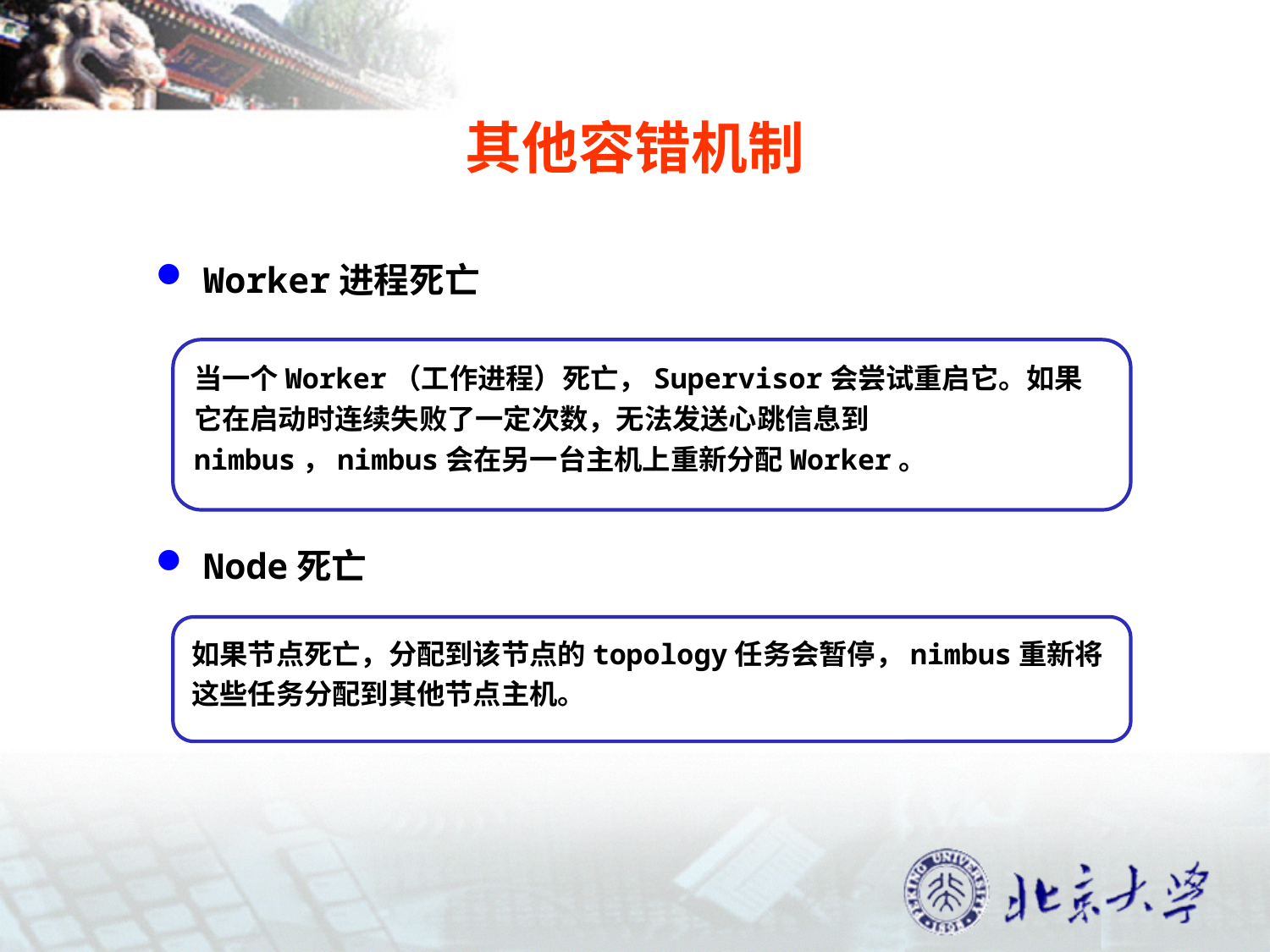

# 其他容错机制
Worker进程死亡
当一个Worker（工作进程）死亡，Supervisor会尝试重启它。如果它在启动时连续失败了一定次数，无法发送心跳信息到nimbus，nimbus会在另一台主机上重新分配Worker。
Node死亡
如果节点死亡，分配到该节点的topology任务会暂停，nimbus重新将这些任务分配到其他节点主机。